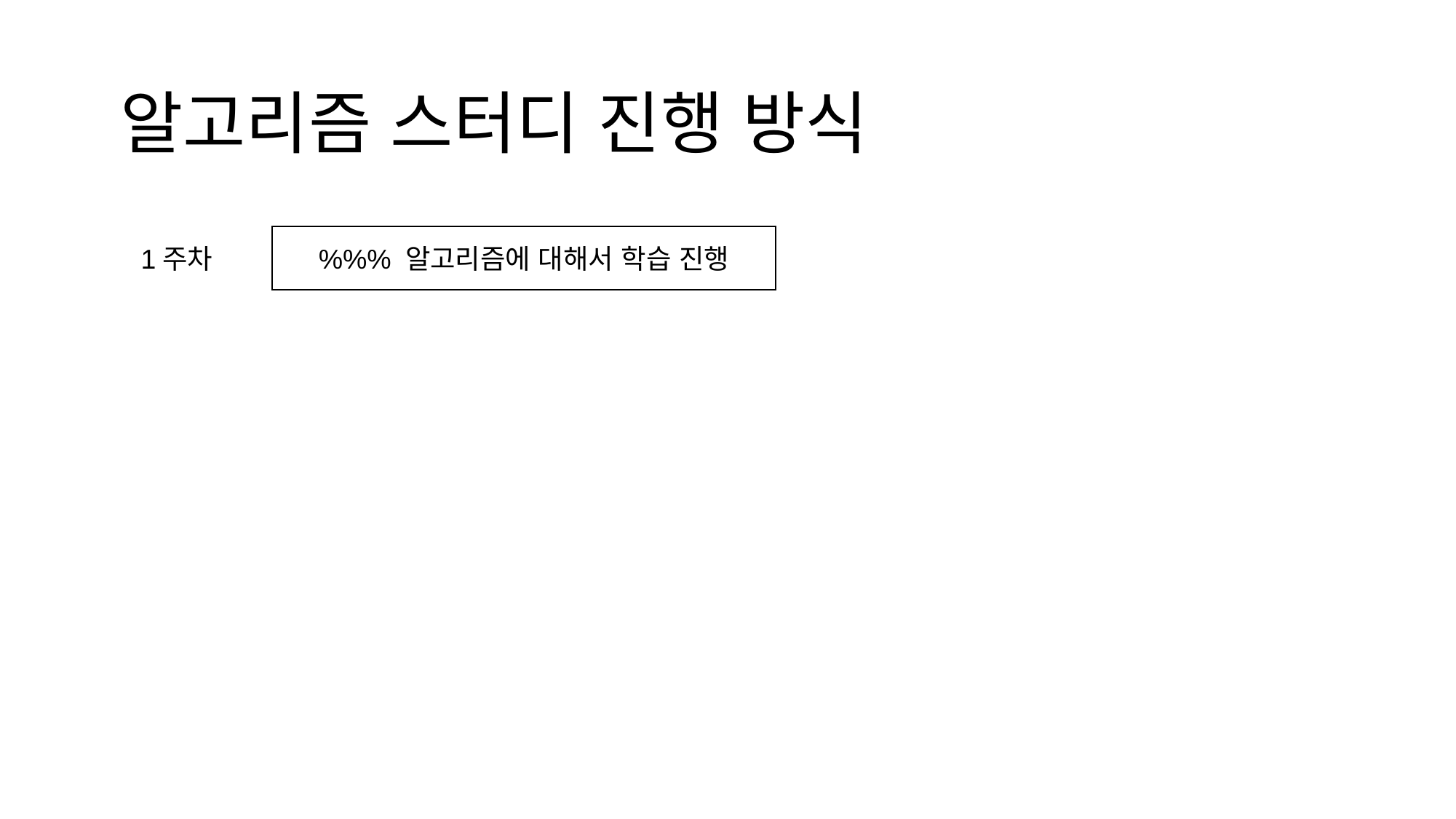

알고리즘 스터디 진행 방식
%%% 알고리즘에 대해서 학습 진행
1주차